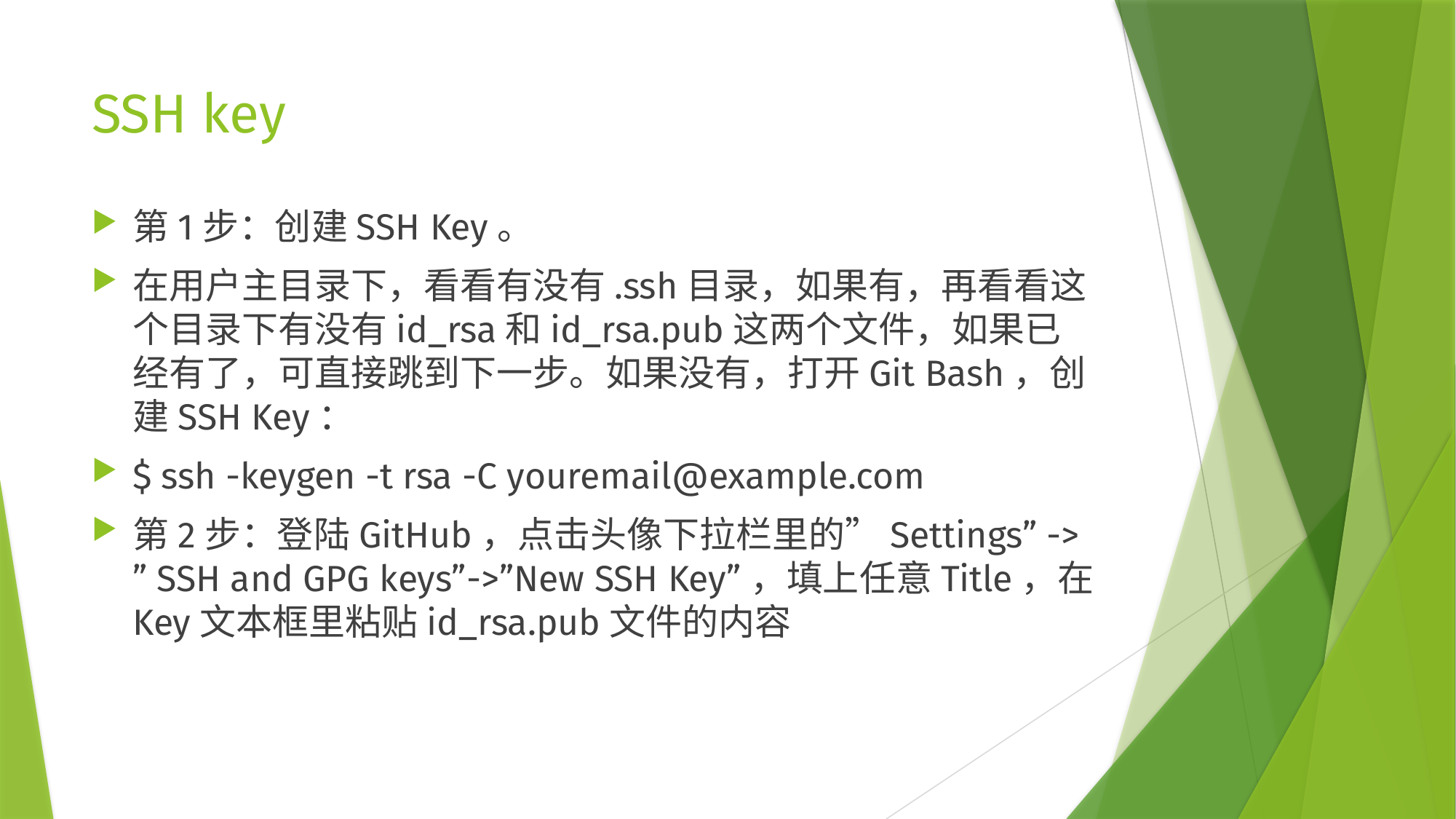

# SSH key
第1步：创建SSH Key。
在用户主目录下，看看有没有.ssh目录，如果有，再看看这个目录下有没有id_rsa和id_rsa.pub这两个文件，如果已经有了，可直接跳到下一步。如果没有，打开Git Bash，创建SSH Key：
$ ssh -keygen -t rsa -C youremail@example.com
第2步：登陆GitHub，点击头像下拉栏里的”Settings” -> ” SSH and GPG keys”->”New SSH Key”，填上任意Title，在Key文本框里粘贴id_rsa.pub文件的内容